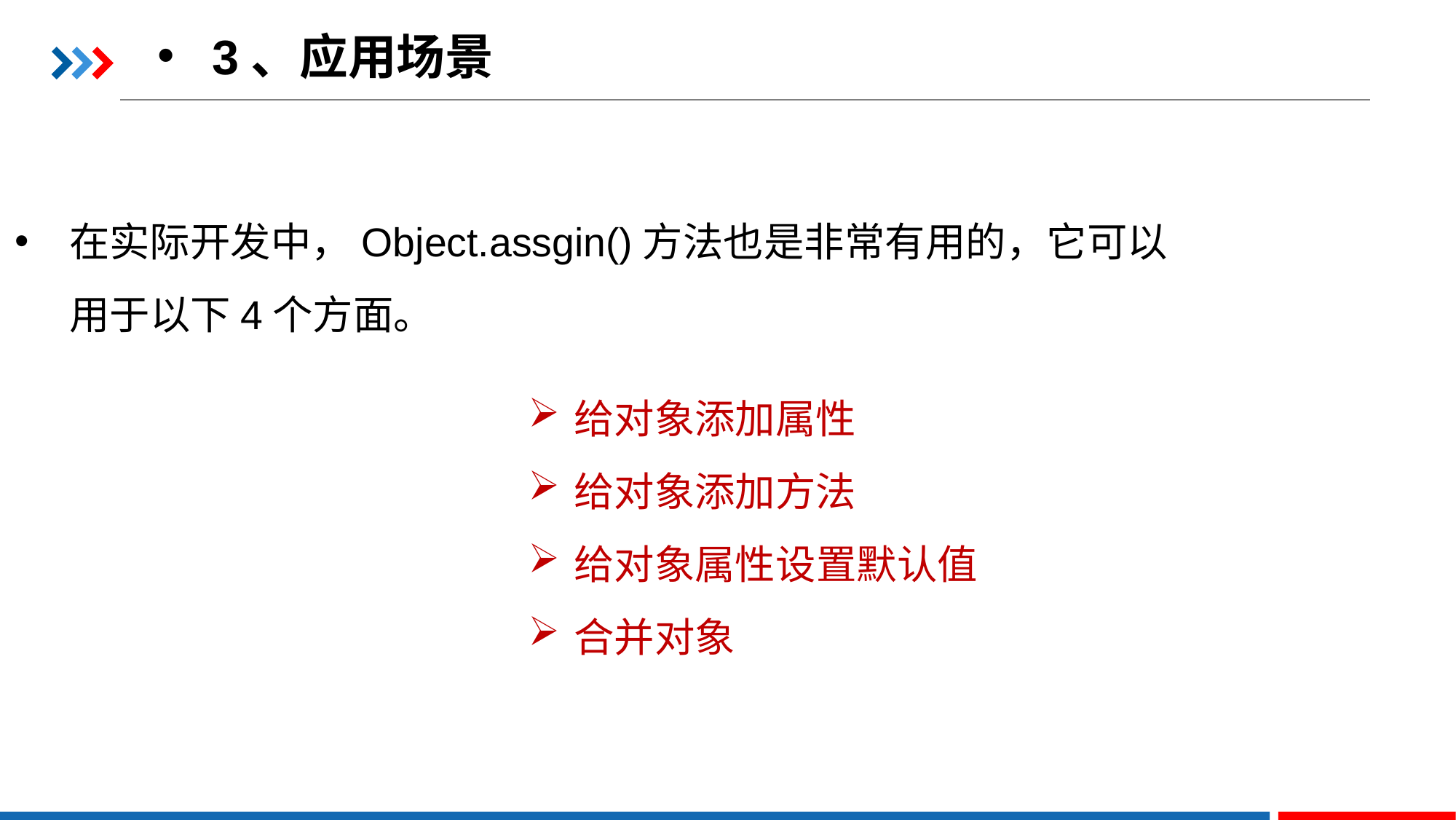

3、应用场景
在实际开发中，Object.assgin()方法也是非常有用的，它可以用于以下4个方面。
给对象添加属性
给对象添加方法
给对象属性设置默认值
合并对象